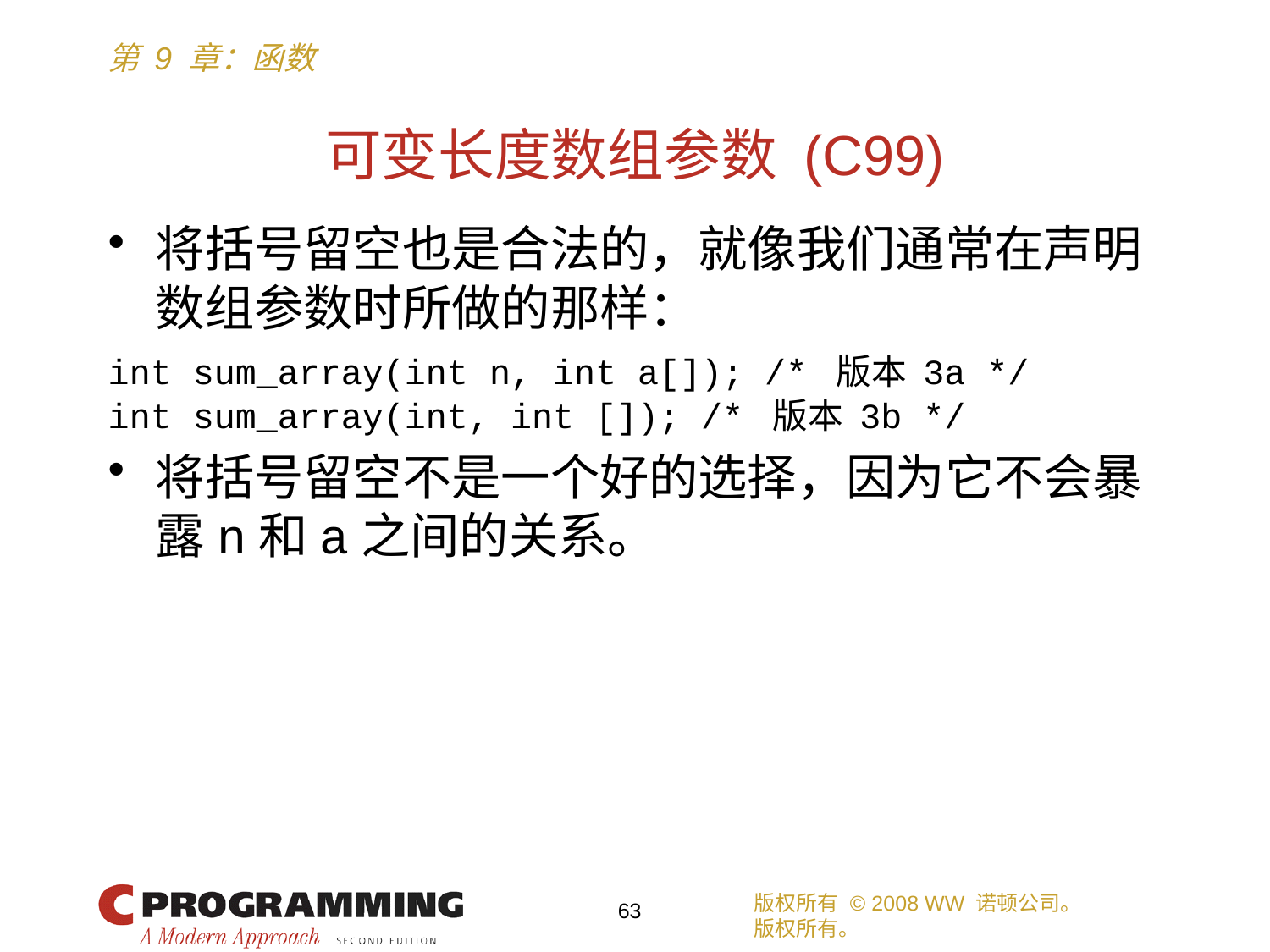

# 可变长度数组参数 (C99)
将括号留空也是合法的，就像我们通常在声明数组参数时所做的那样：
int sum_array(int n, int a[]); /* 版本 3a */
int sum_array(int, int []); /* 版本 3b */
将括号留空不是一个好的选择，因为它不会暴露n和a之间的关系。
版权所有 © 2008 WW 诺顿公司。
版权所有。
63